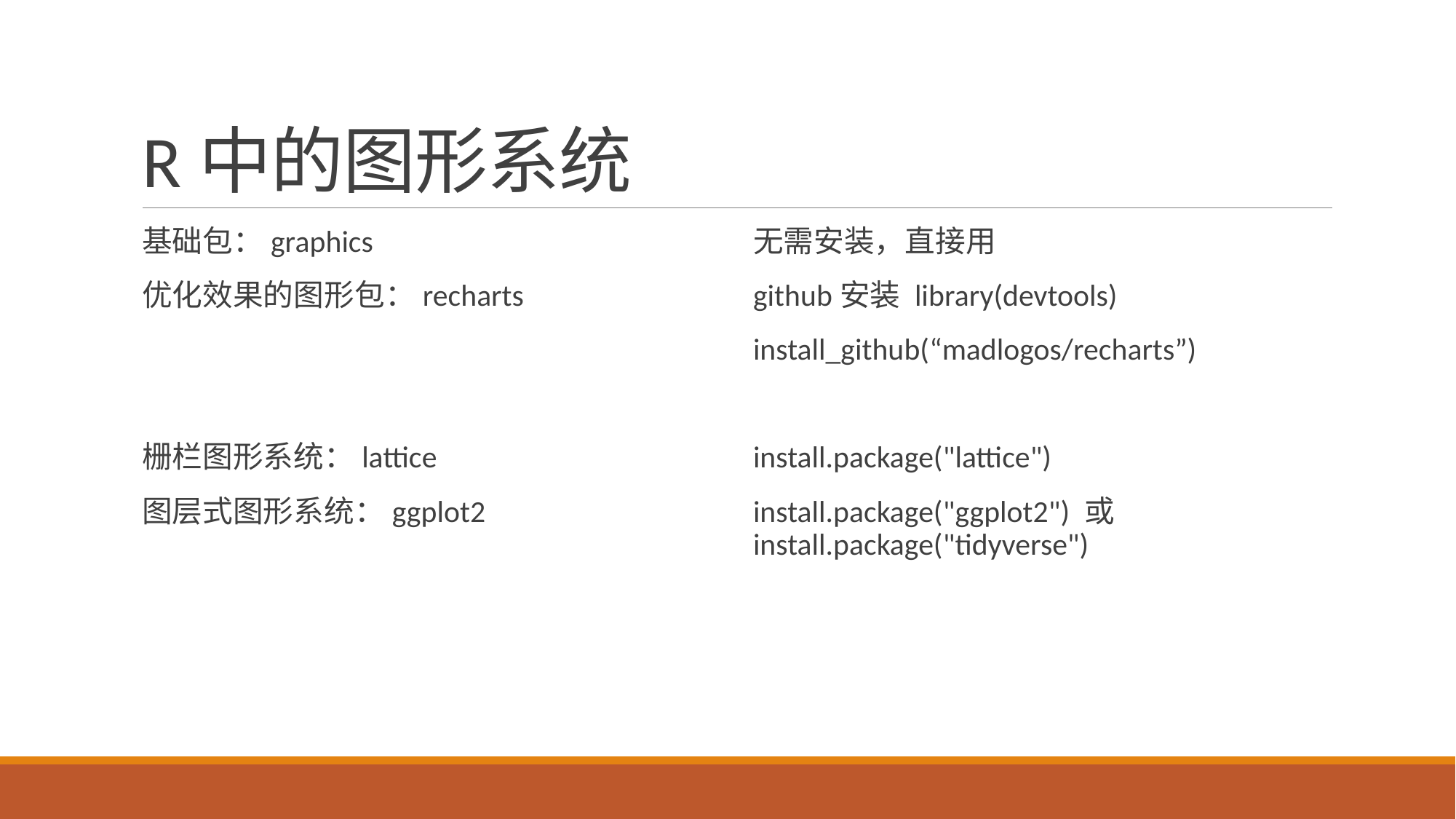

# R中的图形系统
基础包：graphics
优化效果的图形包：recharts

栅栏图形系统：lattice
图层式图形系统：ggplot2

无需安装，直接用
github安装 library(devtools)
install_github(“madlogos/recharts”)

install.package("lattice")
install.package("ggplot2") 或install.package("tidyverse")